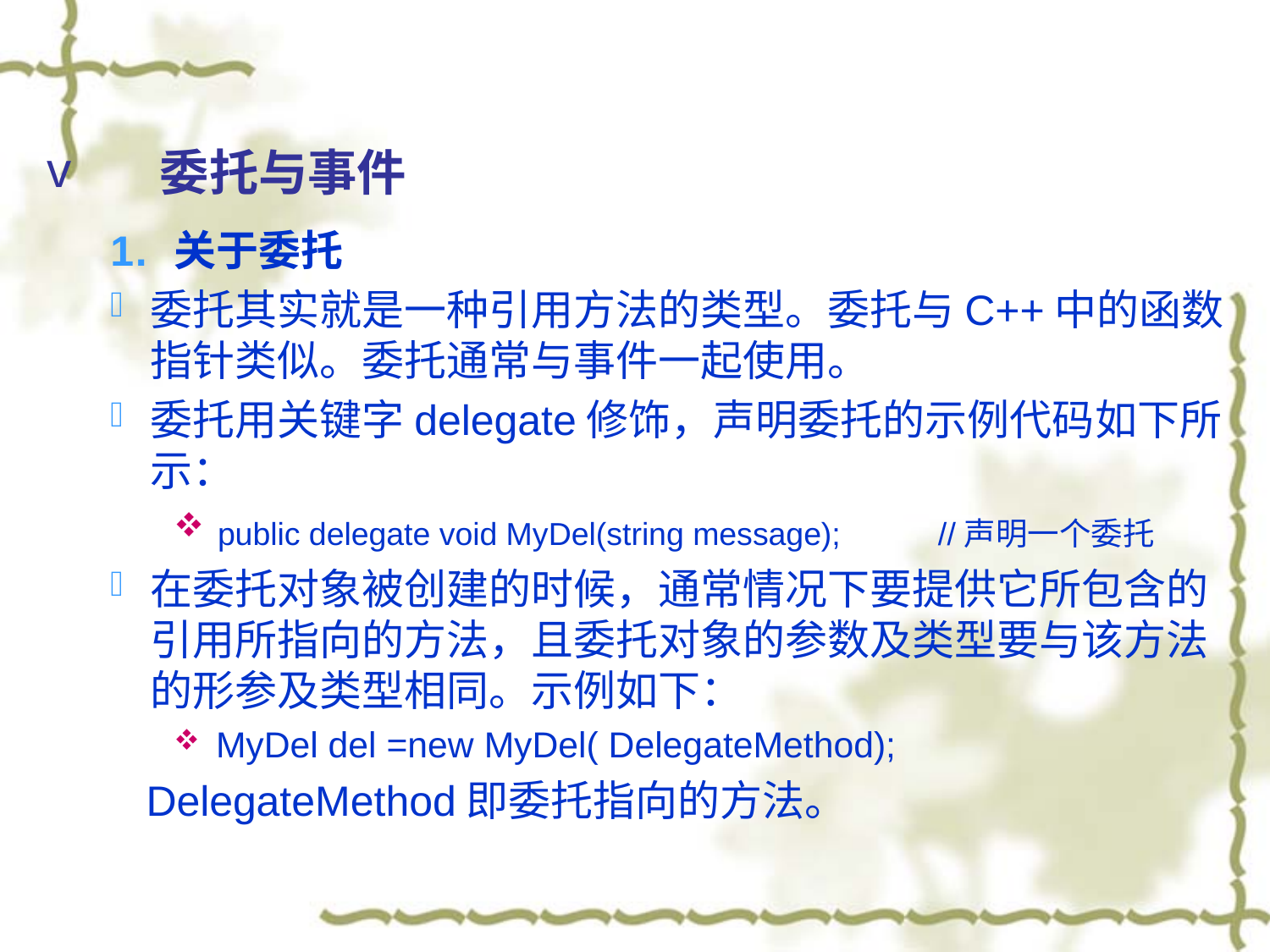

委托与事件
关于委托
委托其实就是一种引用方法的类型。委托与C++中的函数指针类似。委托通常与事件一起使用。
委托用关键字delegate修饰，声明委托的示例代码如下所示：
 public delegate void MyDel(string message);           //声明一个委托
在委托对象被创建的时候，通常情况下要提供它所包含的引用所指向的方法，且委托对象的参数及类型要与该方法的形参及类型相同。示例如下：
 MyDel del =new MyDel( DelegateMethod);
   DelegateMethod即委托指向的方法。